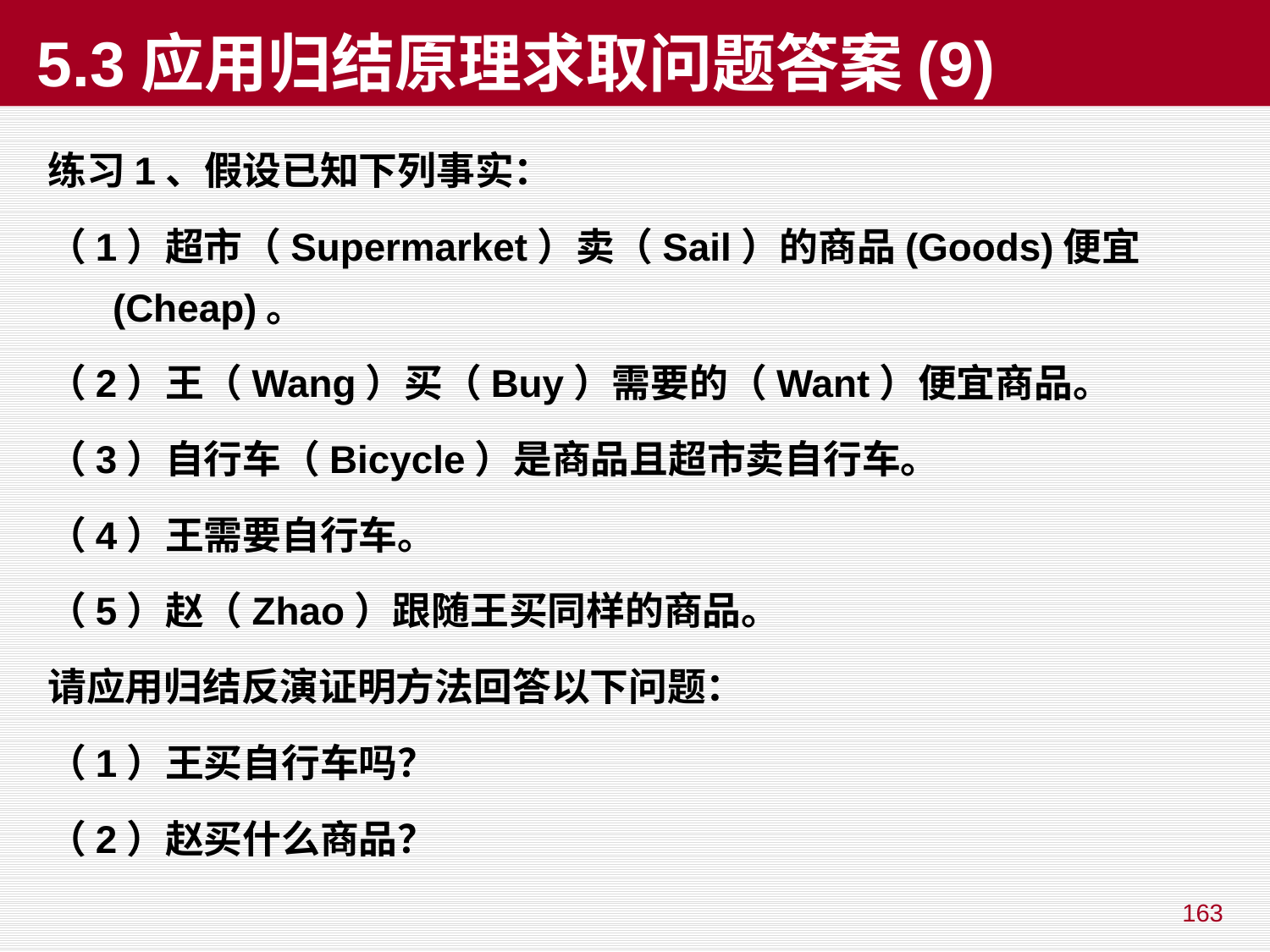

# 5.3应用归结原理求取问题答案(9)
练习1、假设已知下列事实：
（1）超市（Supermarket）卖（Sail）的商品(Goods)便宜(Cheap)。
（2）王（Wang）买（Buy）需要的（Want）便宜商品。
（3）自行车（Bicycle）是商品且超市卖自行车。
（4）王需要自行车。
（5）赵（Zhao）跟随王买同样的商品。
请应用归结反演证明方法回答以下问题：
（1）王买自行车吗？
（2）赵买什么商品？
163